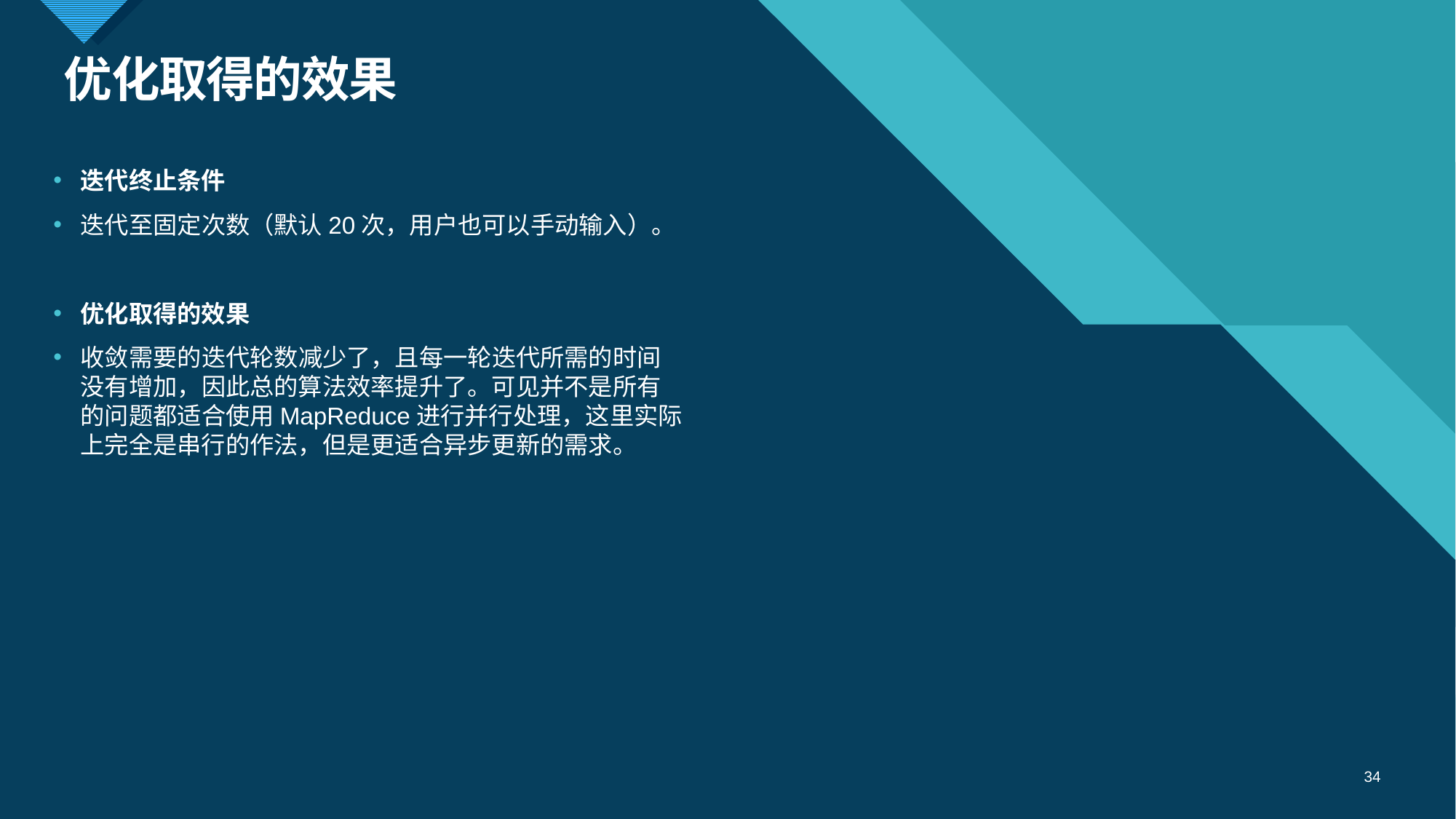

# 优化取得的效果
迭代终止条件
迭代至固定次数（默认20次，用户也可以手动输入）。

优化取得的效果
收敛需要的迭代轮数减少了，且每一轮迭代所需的时间没有增加，因此总的算法效率提升了。可见并不是所有的问题都适合使用MapReduce进行并行处理，这里实际上完全是串行的作法，但是更适合异步更新的需求。
34